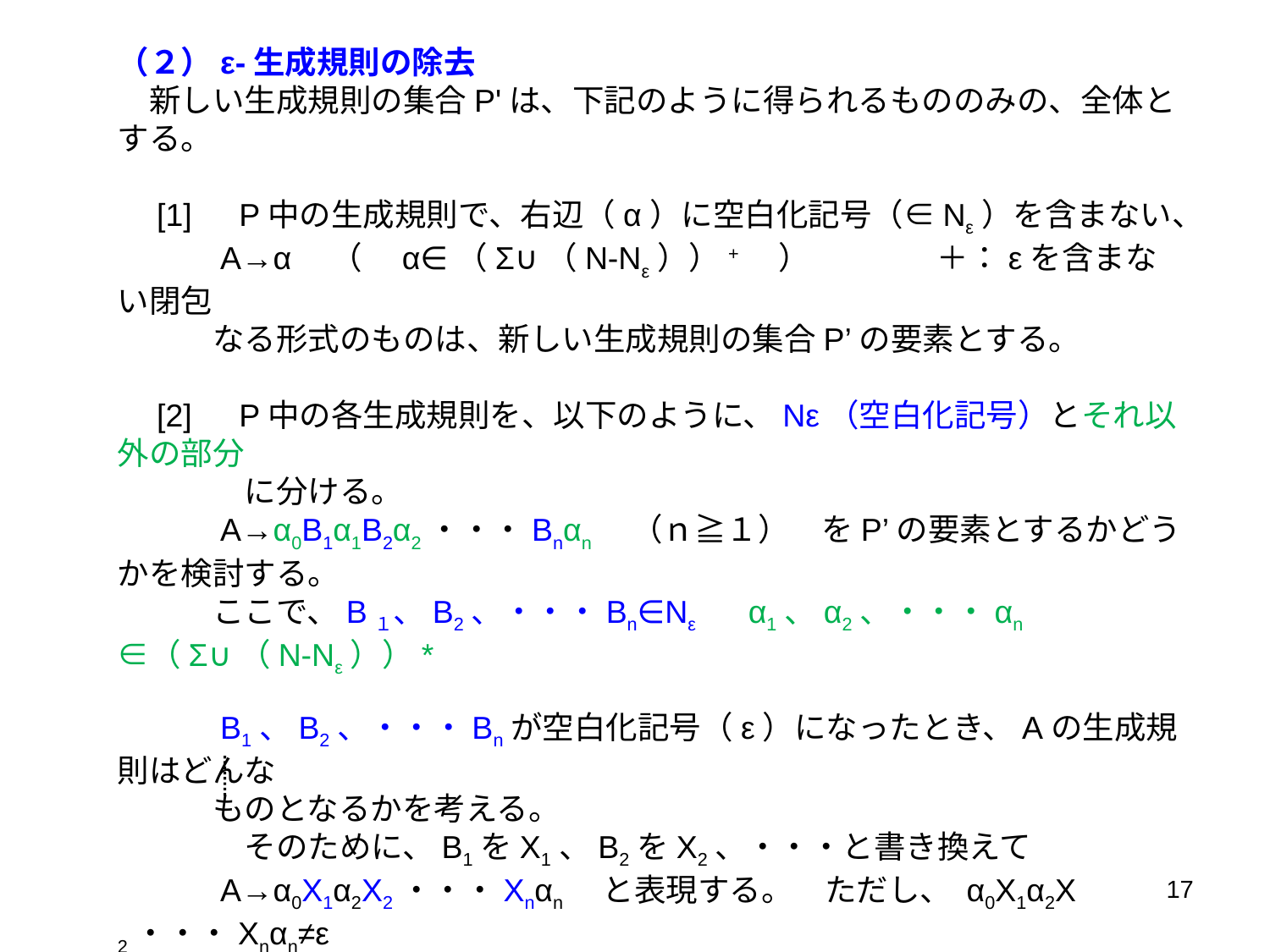

（２）ε-生成規則の除去
　新しい生成規則の集合P'は、下記のように得られるもののみの、全体とする。

　[1]　P中の生成規則で、右辺（α）に空白化記号（∈Nε）を含まない、
　　　A→α　（　α∈（Σ∪（N-Nε））+　）　　　　＋：εを含まない閉包
　　　なる形式のものは、新しい生成規則の集合P’の要素とする。

　[2]　P中の各生成規則を、以下のように、Nε（空白化記号）とそれ以外の部分
　　　　に分ける。
　　　A→α0B1α1B2α2・・・Bnαn　（ｎ≧１）　をP’の要素とするかどうかを検討する。
　　　ここで、B１、B2、・・・Bn∈Nε　　α1、α2、・・・αn　∈（Σ∪（N-Nε））*

　　　B1、B2、・・・Bnが空白化記号（ε）になったとき、Aの生成規則はどんな
　　　ものとなるかを考える。
　　　　そのために、B1をX1、B2をX2、・・・と書き換えて
　　　A→α0X1α2X2・・・Xnαn　と表現する。　ただし、 α0X1α2X2・・・Xnαn≠ε
　　つぎに
　　　X1＝B1　のときと　X1＝εのときを考え、
　　　X2＝B2　のときと　X2＝εのときを考え

　　　さらに　Xn＝Bn　のときと　Xn＝εのときを考える
　　　こうして、 X1、X2、・・・Xnの全ての組合せを考えて、
　　　A→α0X1α2X2・・・Xnαnを構成して全てをP’に追加する。

17